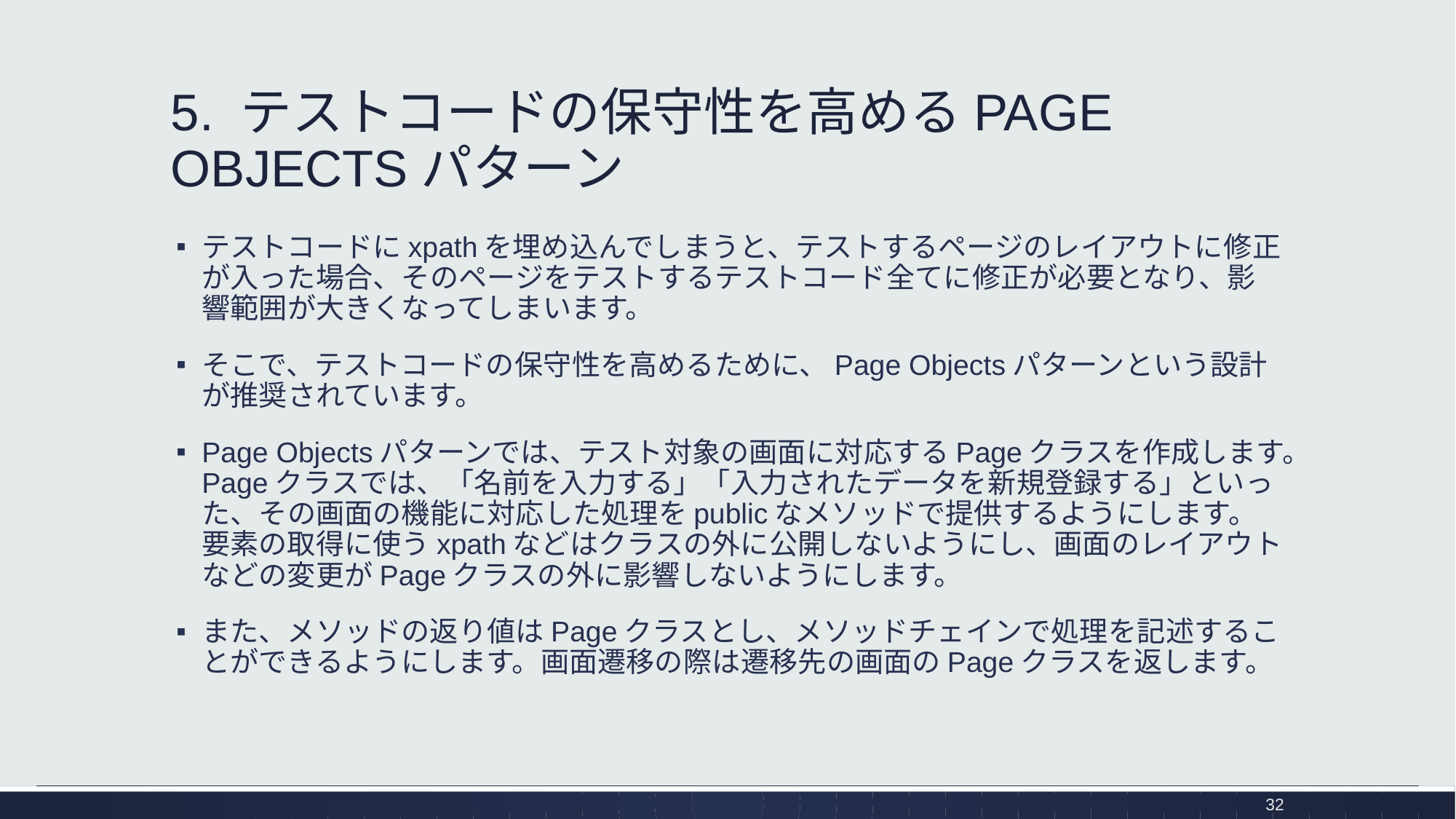

# 5. テストコードの保守性を高めるPAGE OBJECTSパターン
テストコードにxpathを埋め込んでしまうと、テストするページのレイアウトに修正が入った場合、そのページをテストするテストコード全てに修正が必要となり、影響範囲が大きくなってしまいます。
そこで、テストコードの保守性を高めるために、Page Objectsパターンという設計が推奨されています。
Page Objectsパターンでは、テスト対象の画面に対応するPageクラスを作成します。Pageクラスでは、「名前を入力する」「入力されたデータを新規登録する」といった、その画面の機能に対応した処理をpublicなメソッドで提供するようにします。要素の取得に使うxpathなどはクラスの外に公開しないようにし、画面のレイアウトなどの変更がPageクラスの外に影響しないようにします。
また、メソッドの返り値はPageクラスとし、メソッドチェインで処理を記述することができるようにします。画面遷移の際は遷移先の画面のPageクラスを返します。
32